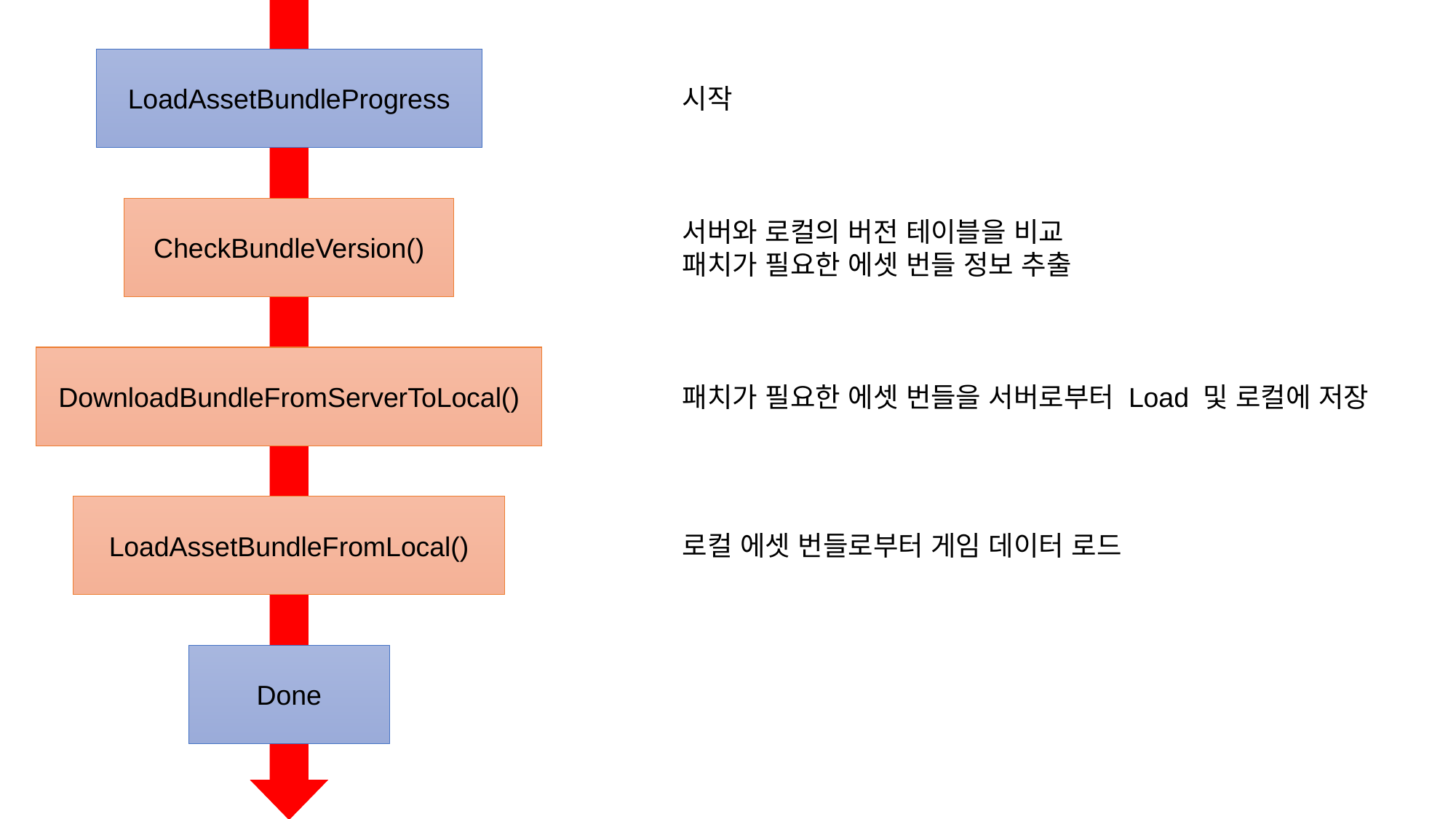

LoadAssetBundleProgress
시작
CheckBundleVersion()
서버와 로컬의 버전 테이블을 비교
패치가 필요한 에셋 번들 정보 추출
DownloadBundleFromServerToLocal()
패치가 필요한 에셋 번들을 서버로부터 Load 및 로컬에 저장
LoadAssetBundleFromLocal()
로컬 에셋 번들로부터 게임 데이터 로드
Done